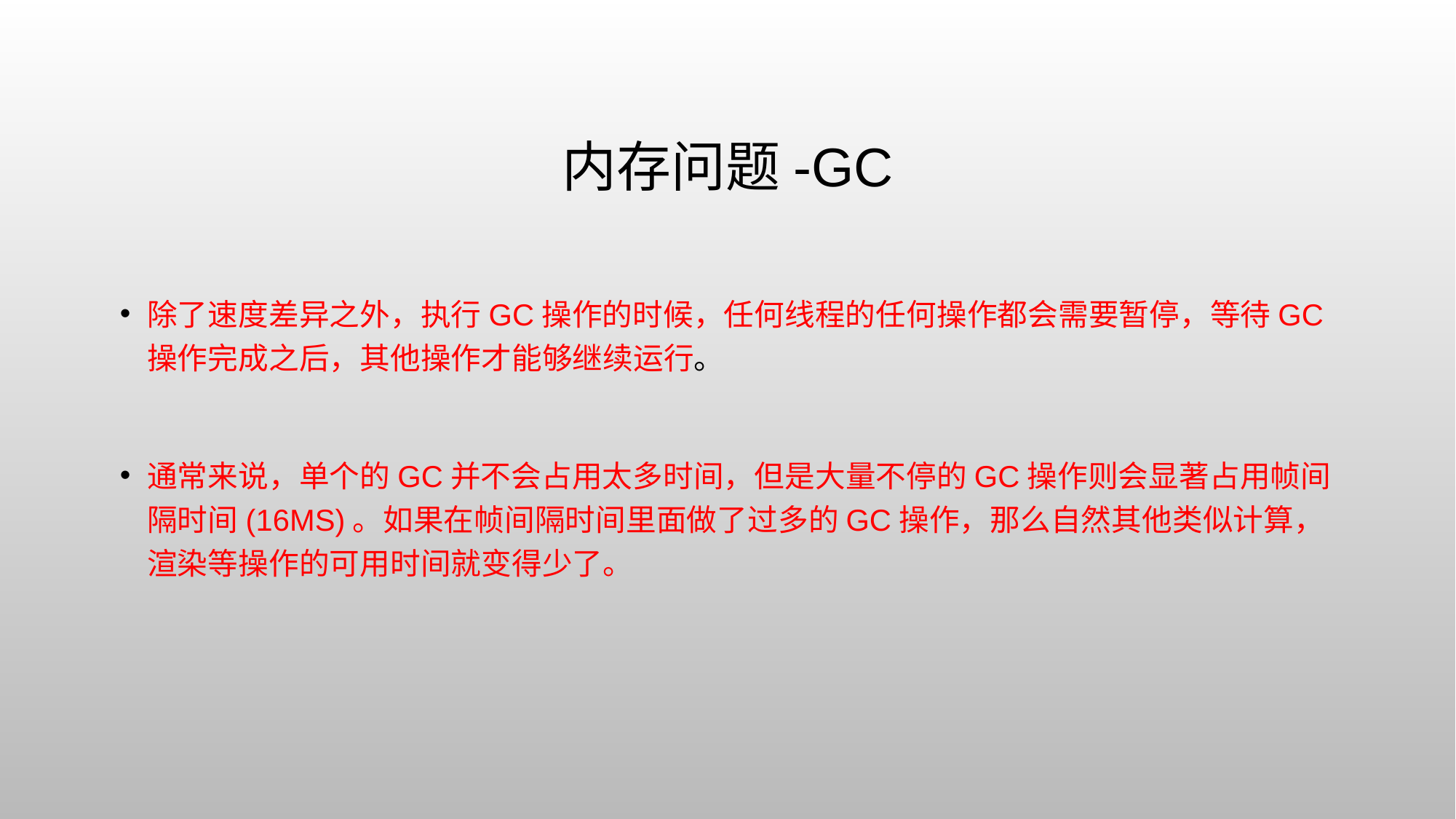

# 内存问题-GC
除了速度差异之外，执行GC操作的时候，任何线程的任何操作都会需要暂停，等待GC操作完成之后，其他操作才能够继续运行。

通常来说，单个的GC并不会占用太多时间，但是大量不停的GC操作则会显著占用帧间隔时间(16ms)。如果在帧间隔时间里面做了过多的GC操作，那么自然其他类似计算，渲染等操作的可用时间就变得少了。